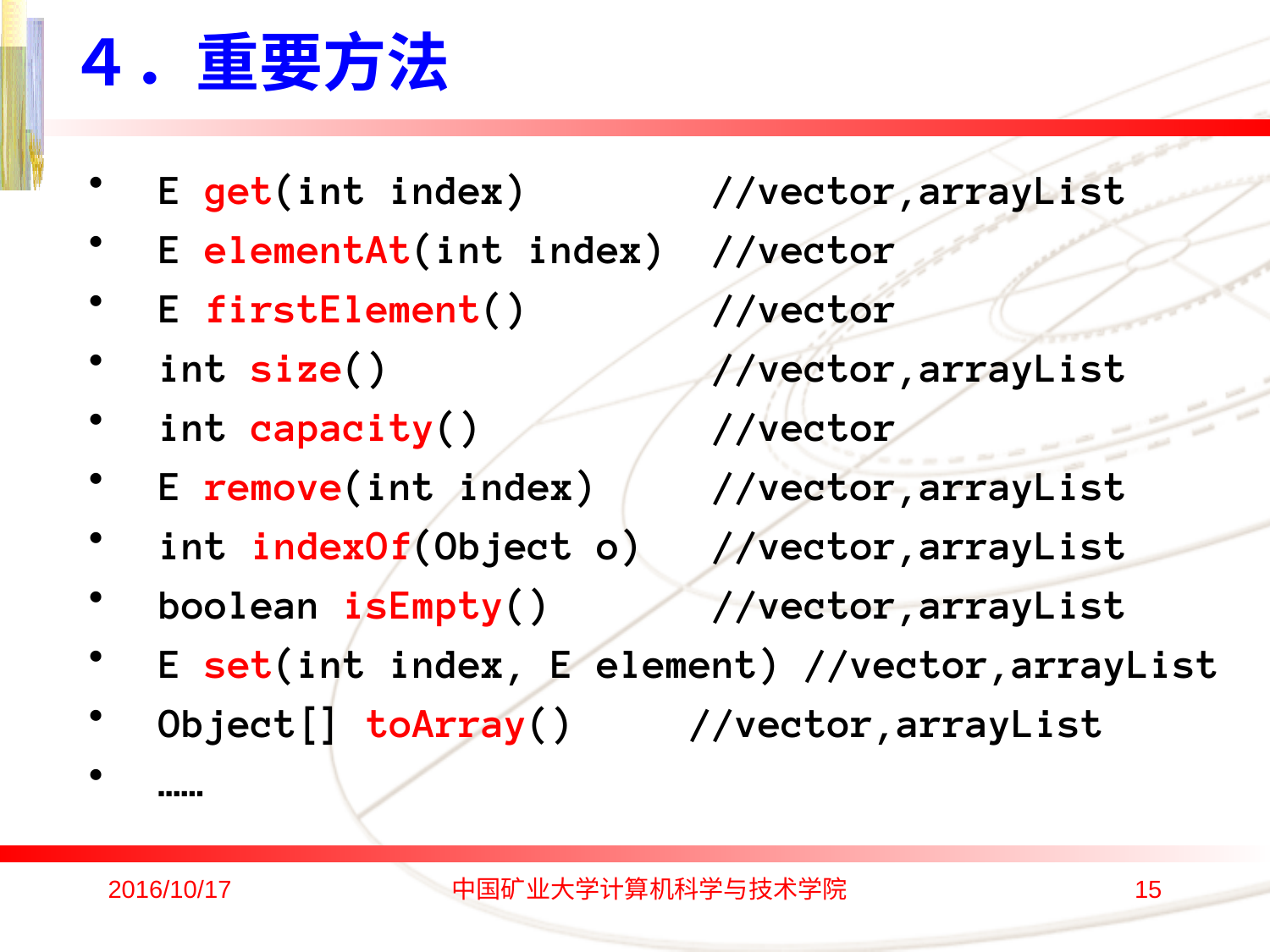

４．重要方法
 E get(int index)        //vector,arrayList
 E elementAt(int index)  //vector
 E firstElement()        //vector
 int size()              //vector,arrayList
 int capacity()          //vector
 E remove(int index)     //vector,arrayList
 int indexOf(Object o)   //vector,arrayList
 boolean isEmpty()       //vector,arrayList
 E set(int index, E element) //vector,arrayList
 Object[] toArray()     //vector,arrayList
 ……
2016/10/17
中国矿业大学计算机科学与技术学院
15